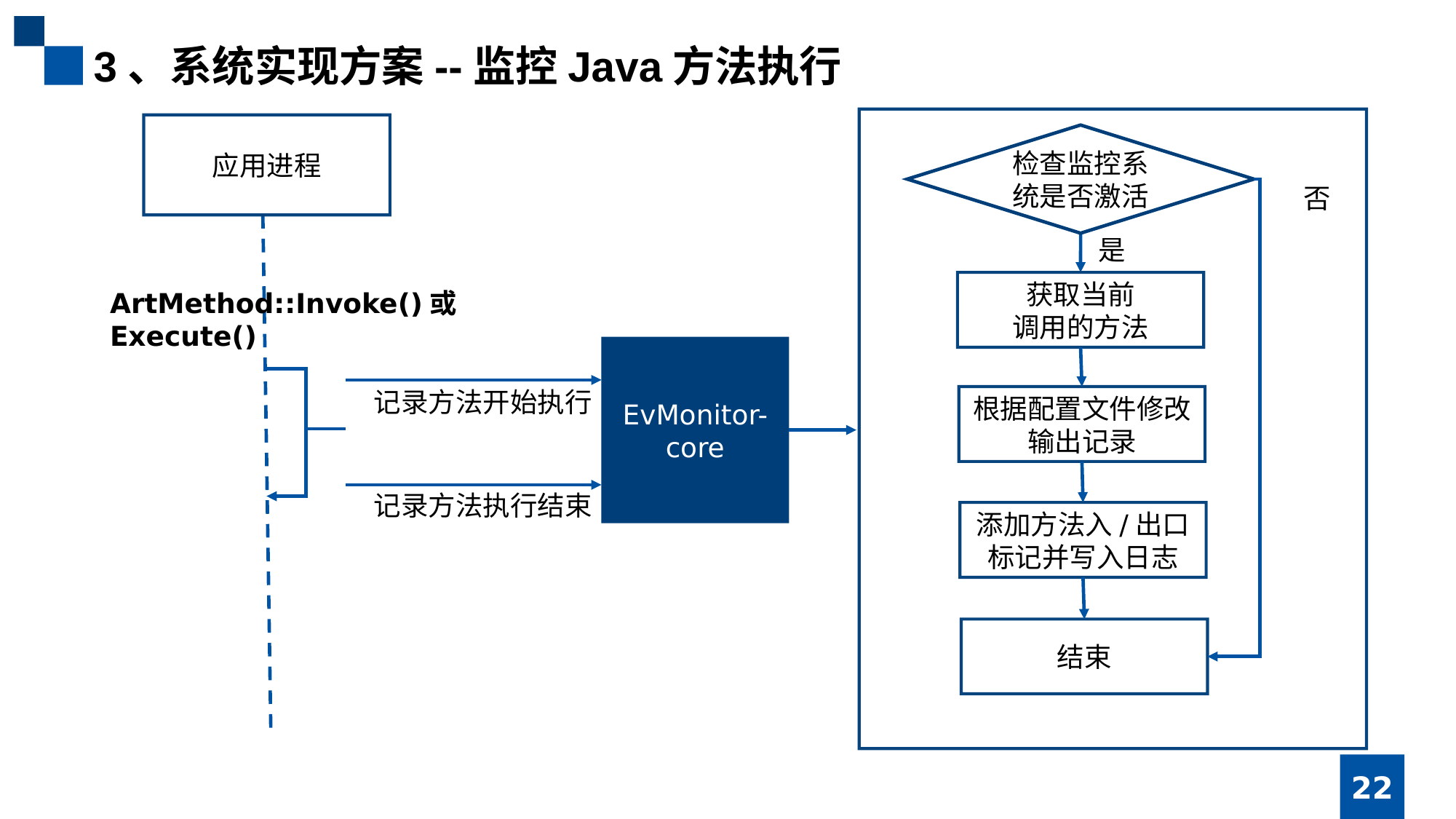

3、系统实现方案--监控Java方法执行

应用进程
检查监控系统是否激活
否
是
获取当前
调用的方法
ArtMethod::Invoke()或
Execute()
EvMonitor-core
记录方法开始执行
根据配置文件修改输出记录
记录方法执行结束
添加方法入/出口标记并写入日志
结束
22